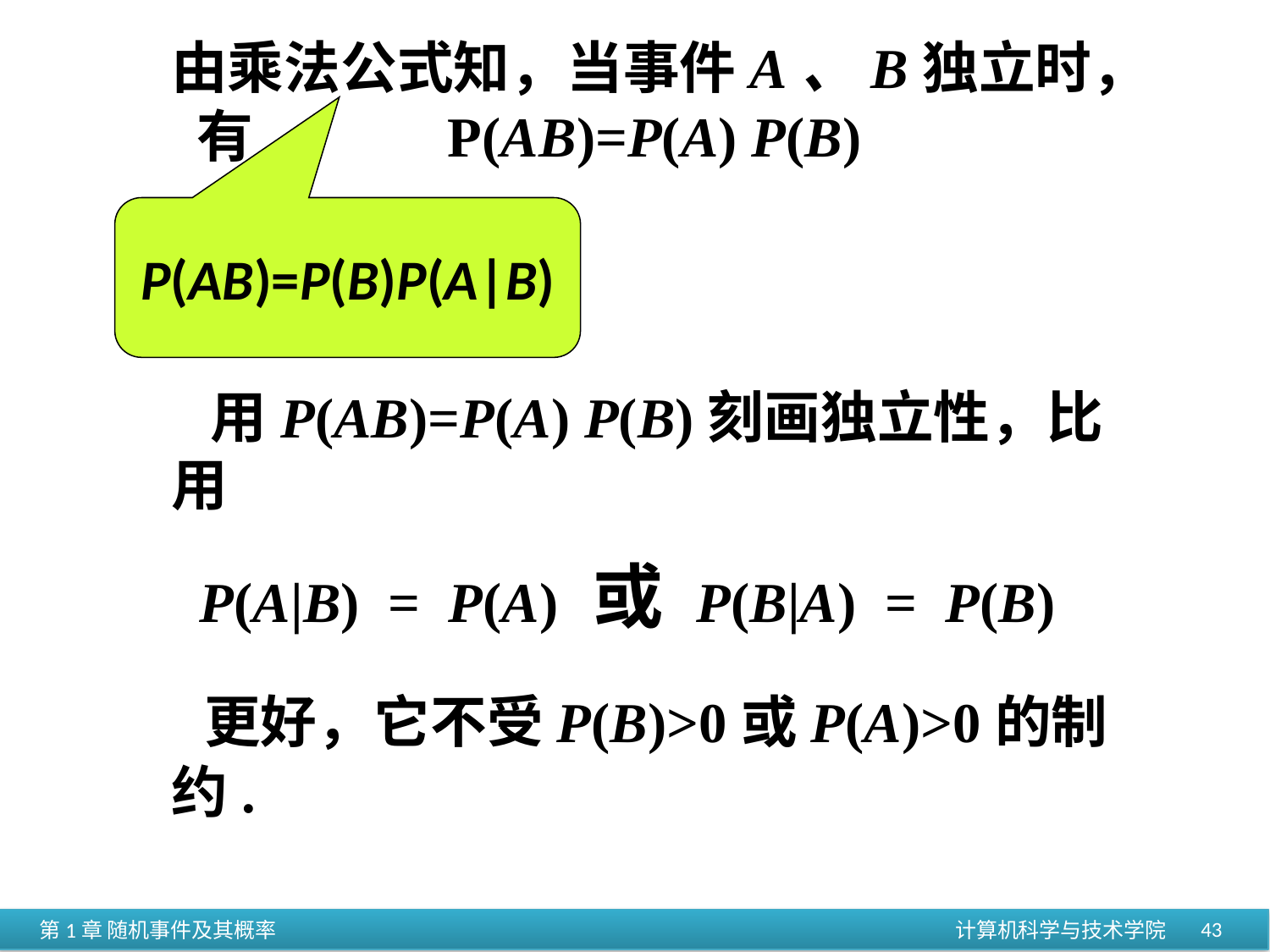

由乘法公式知，当事件A、B独立时，  有              P(AB)=P(A) P(B)
P(AB)=P(B)P(A|B)
  用P(AB)=P(A) P(B)刻画独立性，比用
  P(A|B)  =  P(A) 或 P(B|A)  =  P(B)
 更好，它不受P(B)>0或P(A)>0的制约.